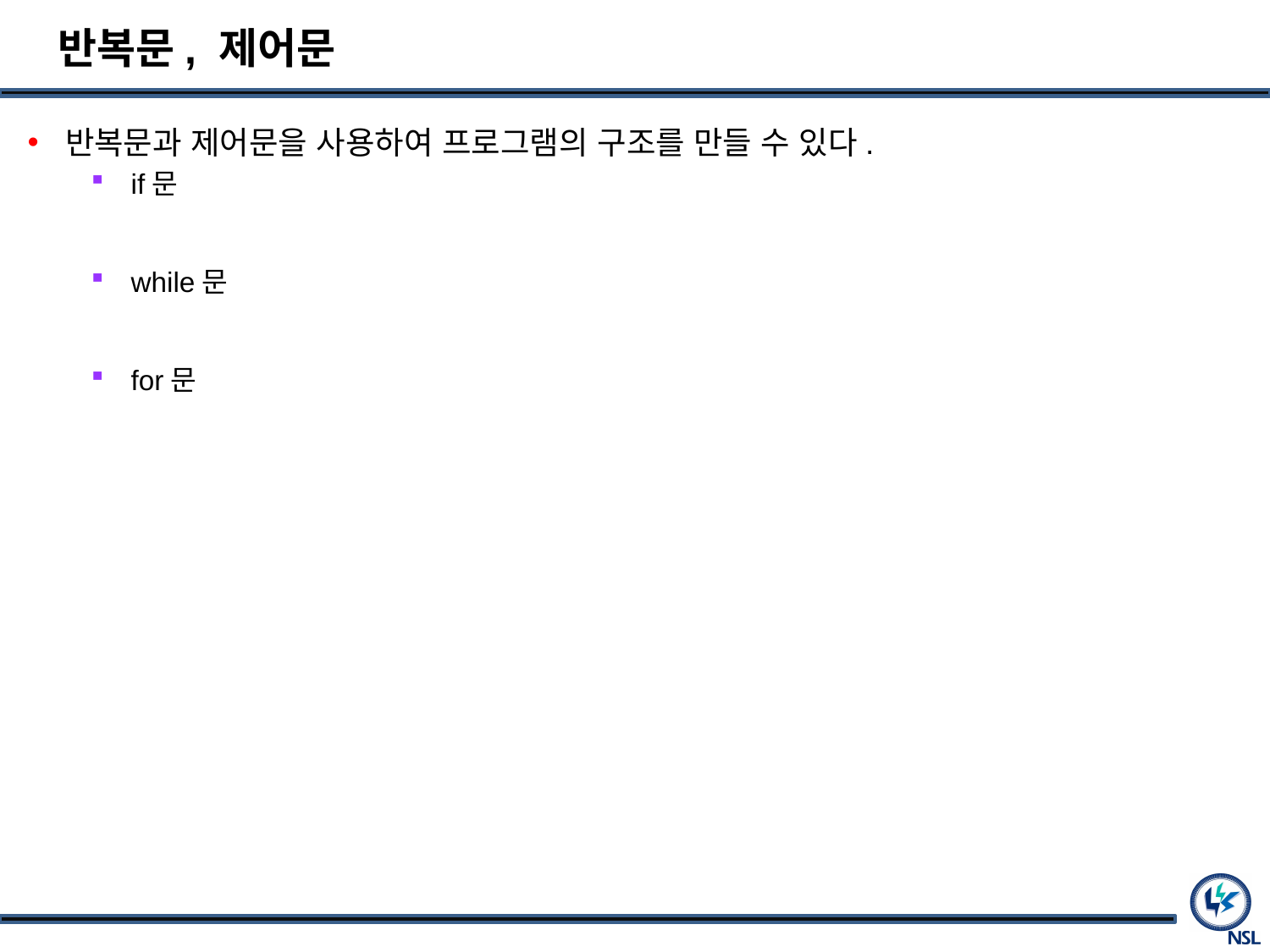

# 반복문, 제어문
반복문과 제어문을 사용하여 프로그램의 구조를 만들 수 있다.
if문

while문

for문